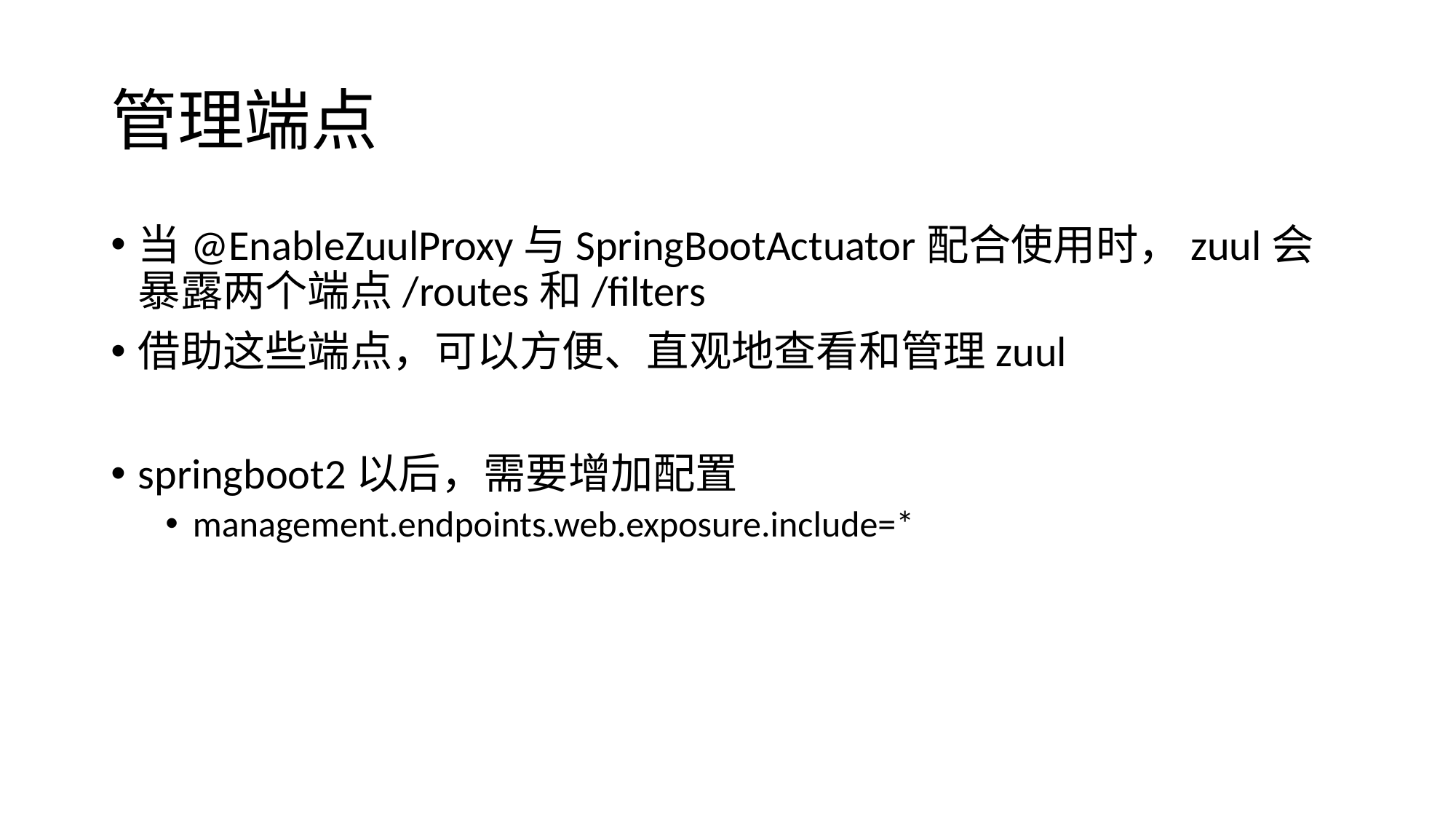

# 管理端点
当@EnableZuulProxy与SpringBootActuator配合使用时，zuul会暴露两个端点/routes和/filters
借助这些端点，可以方便、直观地查看和管理zuul

springboot2以后，需要增加配置
management.endpoints.web.exposure.include=*